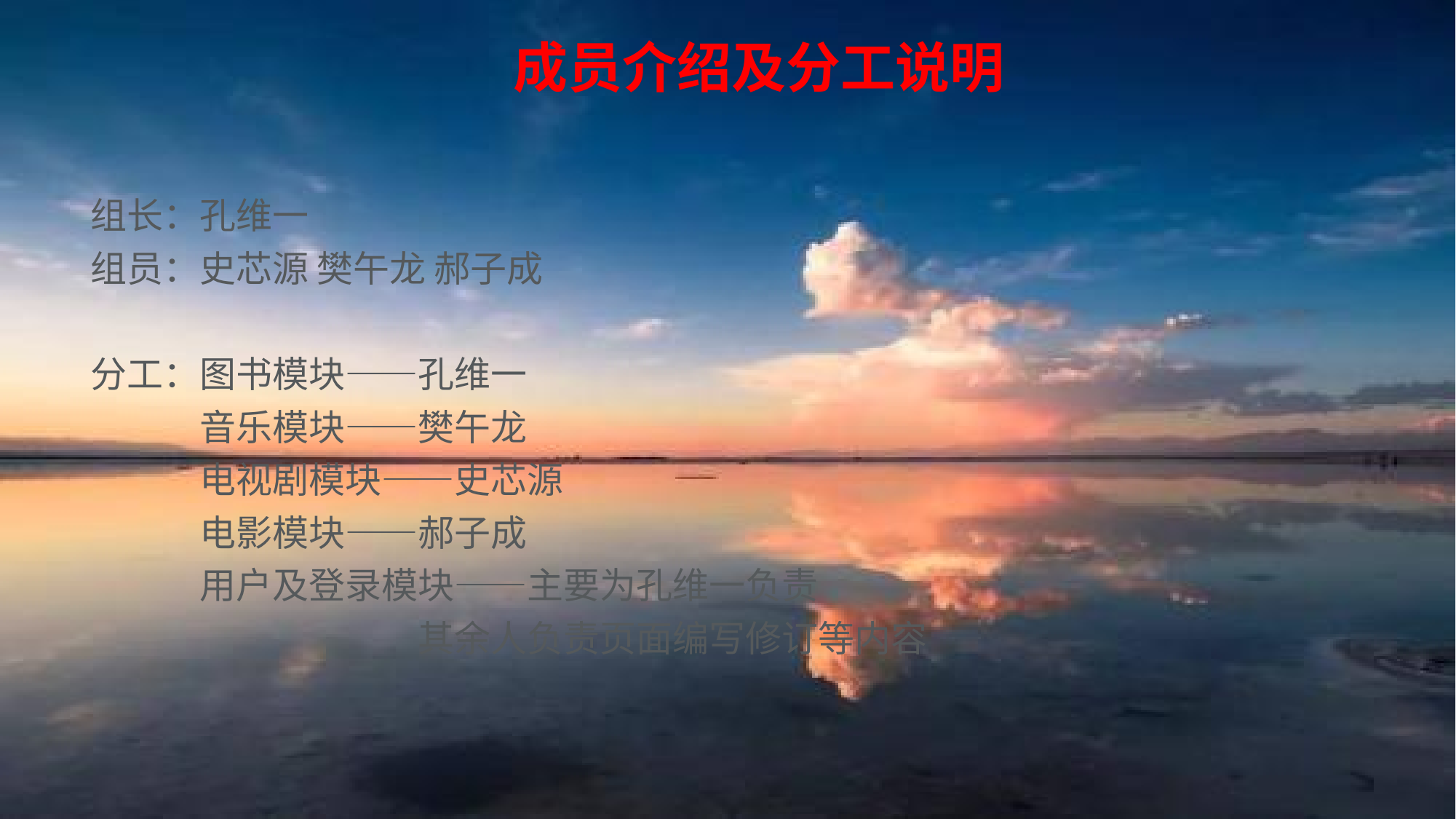

# 成员介绍及分工说明
组长：孔维一
组员：史芯源 樊午龙 郝子成

分工：图书模块——孔维一
	音乐模块——樊午龙
	电视剧模块——史芯源
	电影模块——郝子成
	用户及登录模块——主要为孔维一负责
			其余人负责页面编写修订等内容